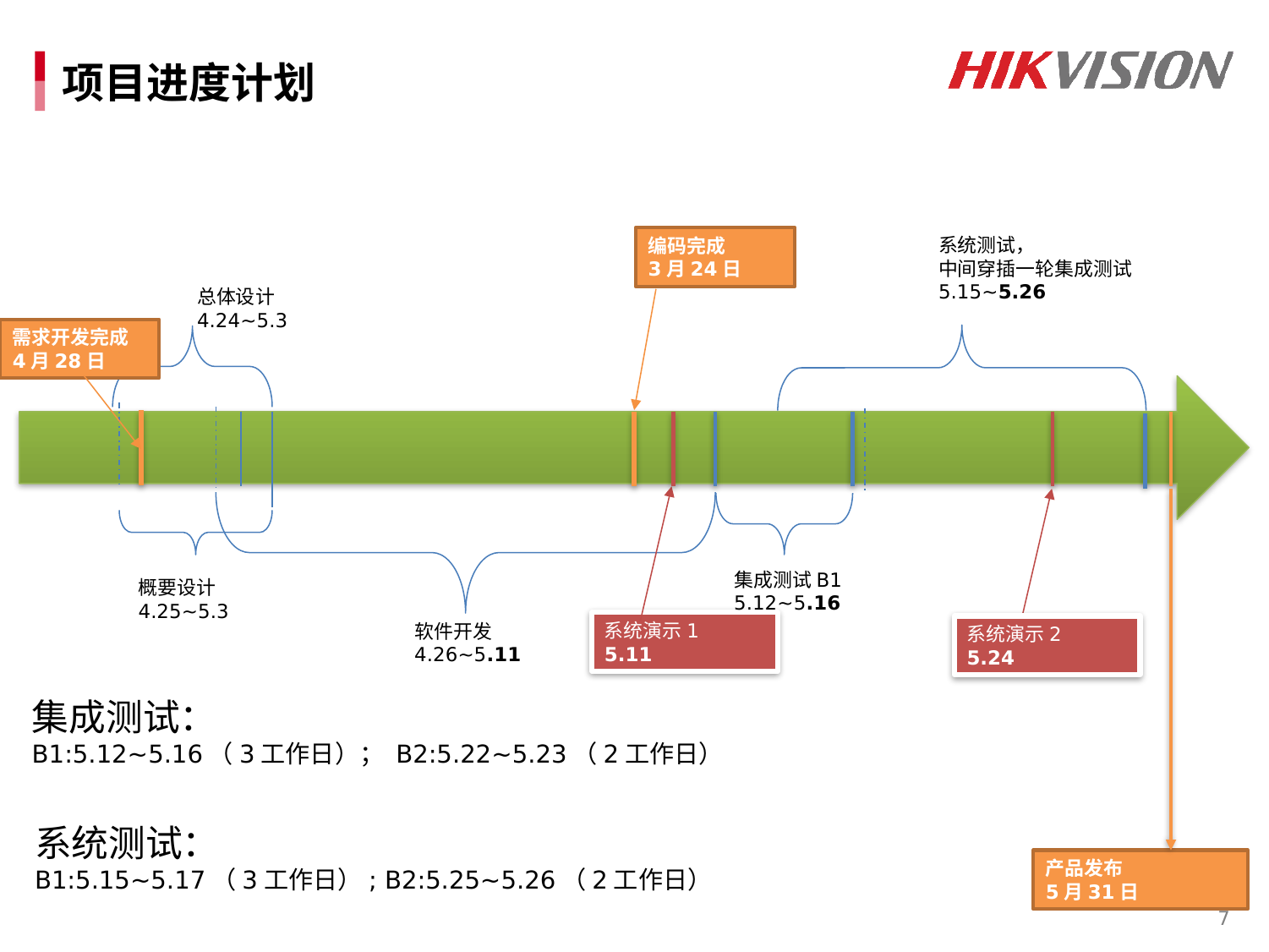

# 项目进度计划

系统测试，
中间穿插一轮集成测试
5.15~5.26
编码完成
3月24日
总体设计
4.24~5.3

需求开发完成
4月28日

集成测试B1
5.12~5.16
概要设计
4.25~5.3
系统演示1
5.11
软件开发
4.26~5.11
系统演示2
5.24
集成测试：
B1:5.12~5.16（3工作日）； B2:5.22~5.23（2工作日）
系统测试：
B1:5.15~5.17（3工作日）; B2:5.25~5.26（2工作日）
产品发布
5月31日